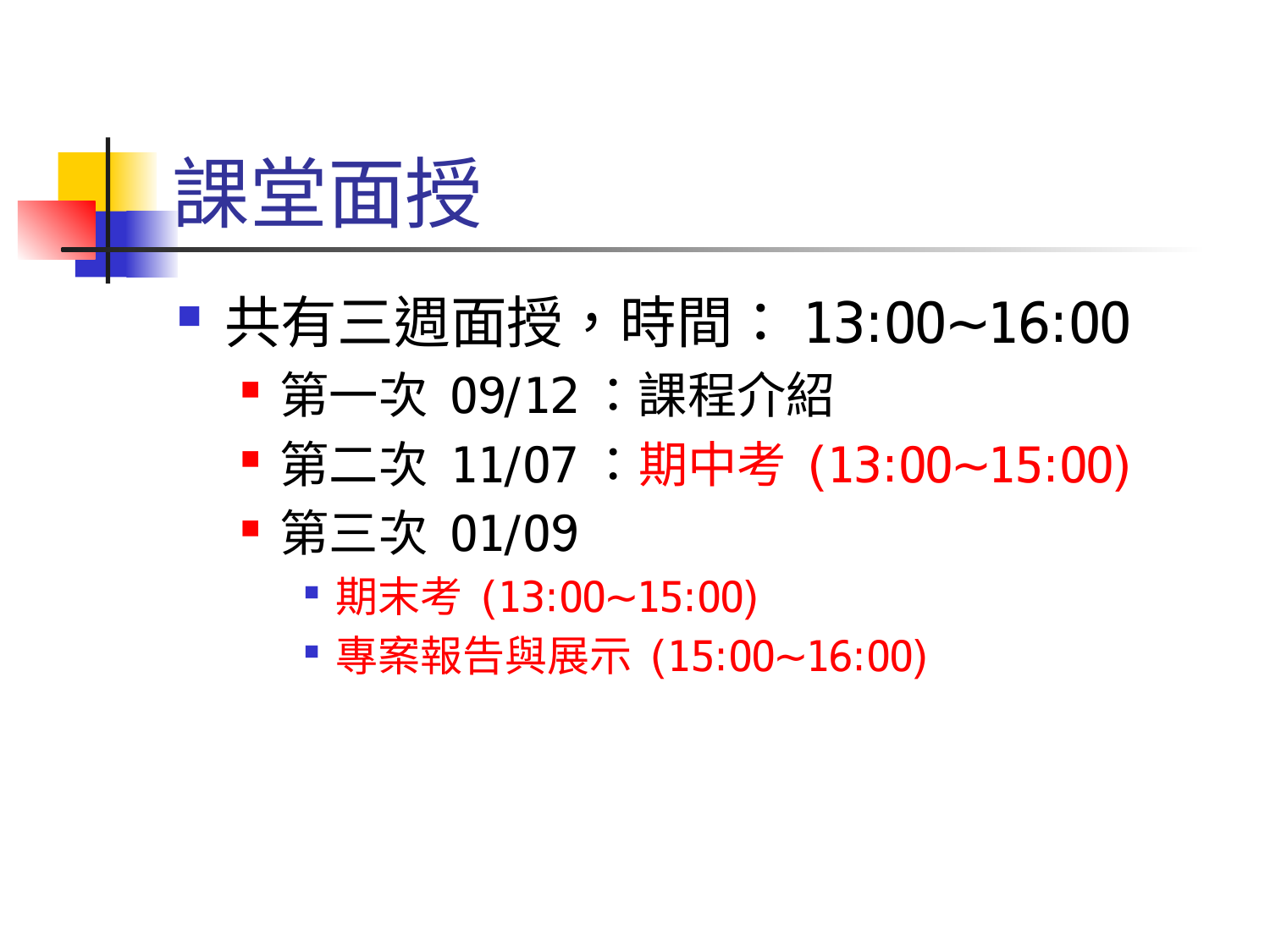

# 課堂面授
共有三週面授，時間：13:00~16:00
第一次 09/12：課程介紹
第二次 11/07：期中考 (13:00~15:00)
第三次 01/09
期末考 (13:00~15:00)
專案報告與展示 (15:00~16:00)